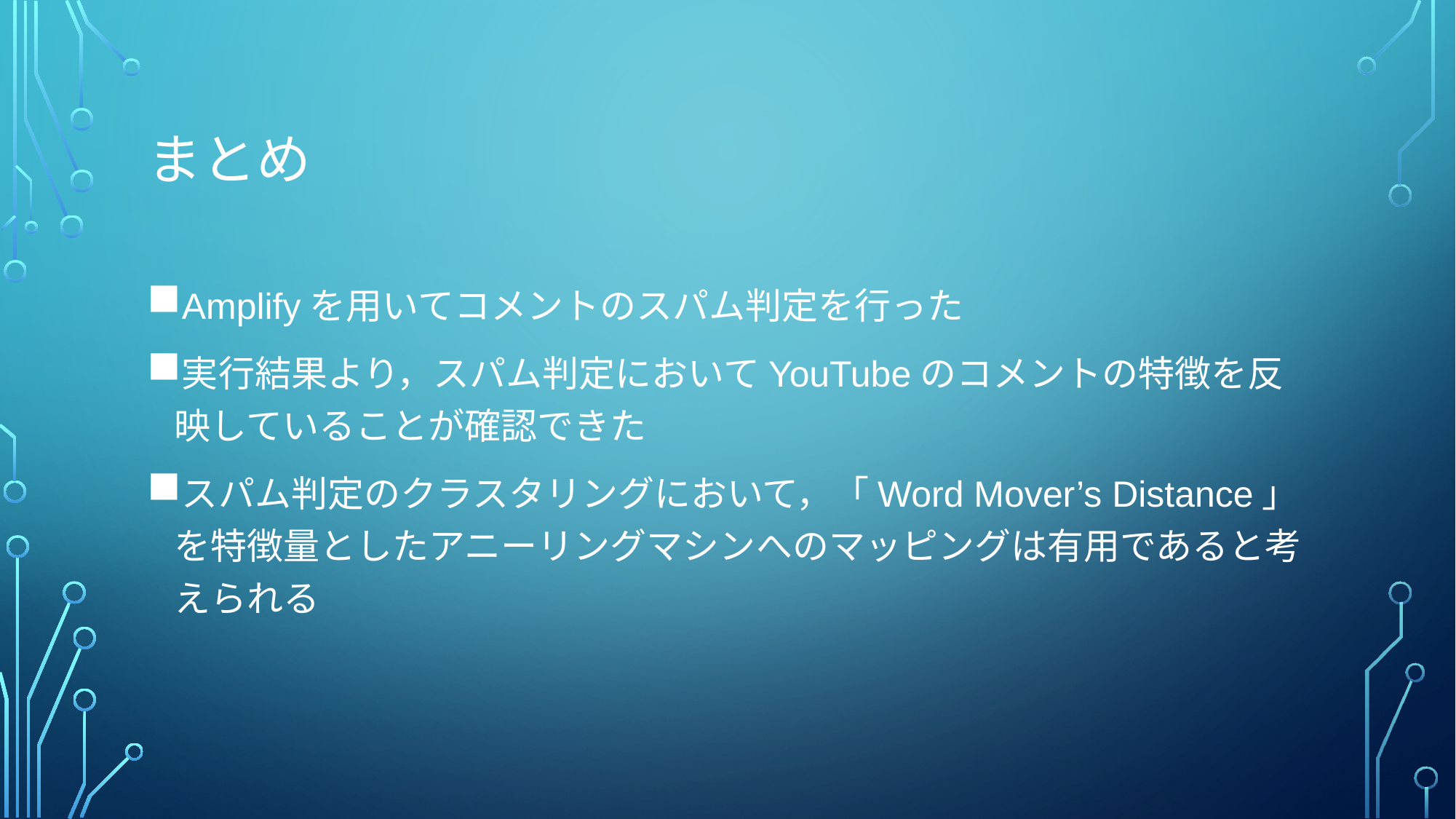

# まとめ
Amplifyを用いてコメントのスパム判定を行った
実行結果より，スパム判定においてYouTubeのコメントの特徴を反映していることが確認できた
スパム判定のクラスタリングにおいて，「Word Mover’s Distance」を特徴量としたアニーリングマシンへのマッピングは有用であると考えられる